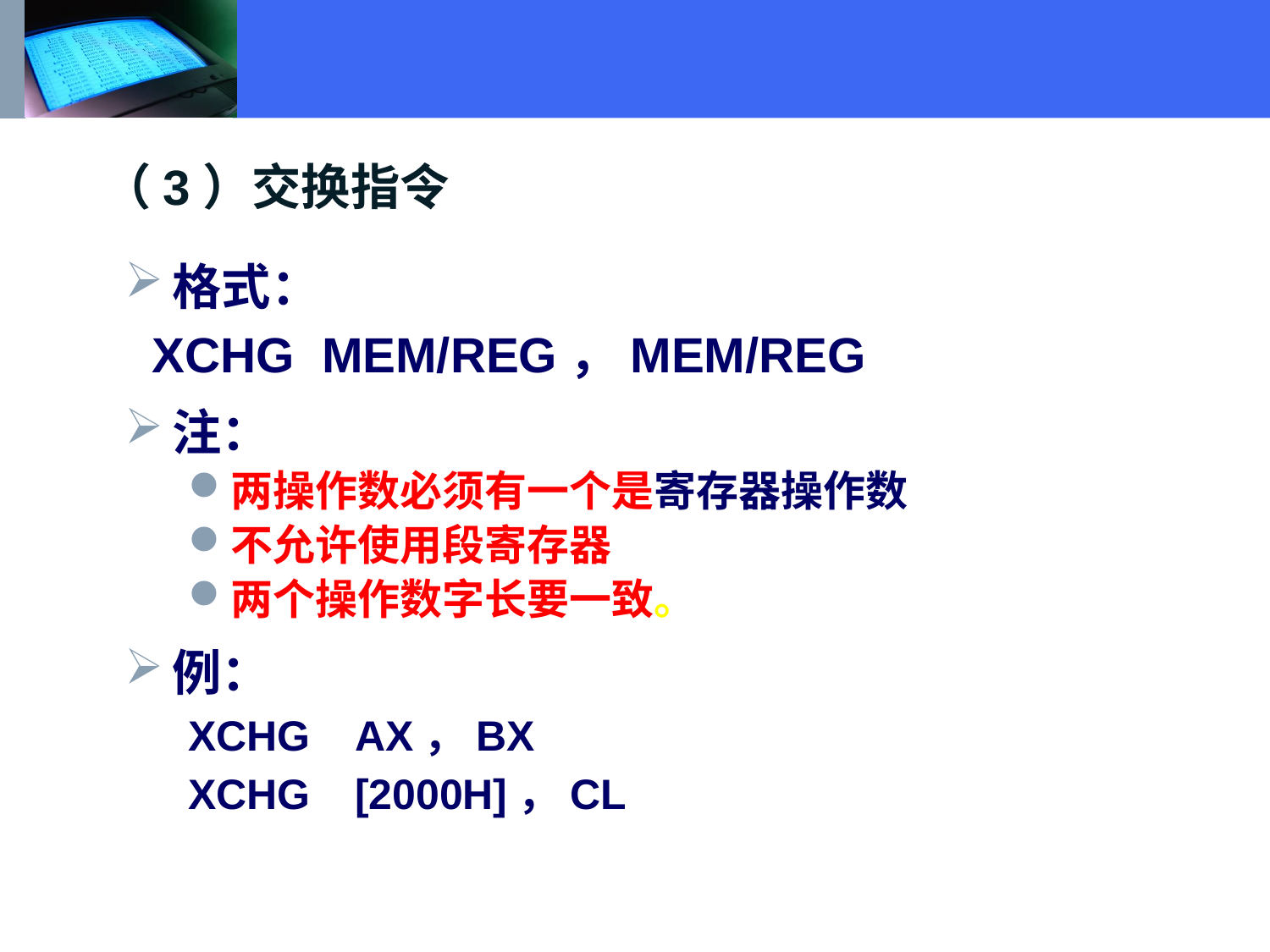

（3）交换指令
格式：
  XCHG  MEM/REG，MEM/REG
注：
两操作数必须有一个是寄存器操作数
不允许使用段寄存器
两个操作数字长要一致。
例：
XCHG	AX，BX
XCHG	[2000H]，CL